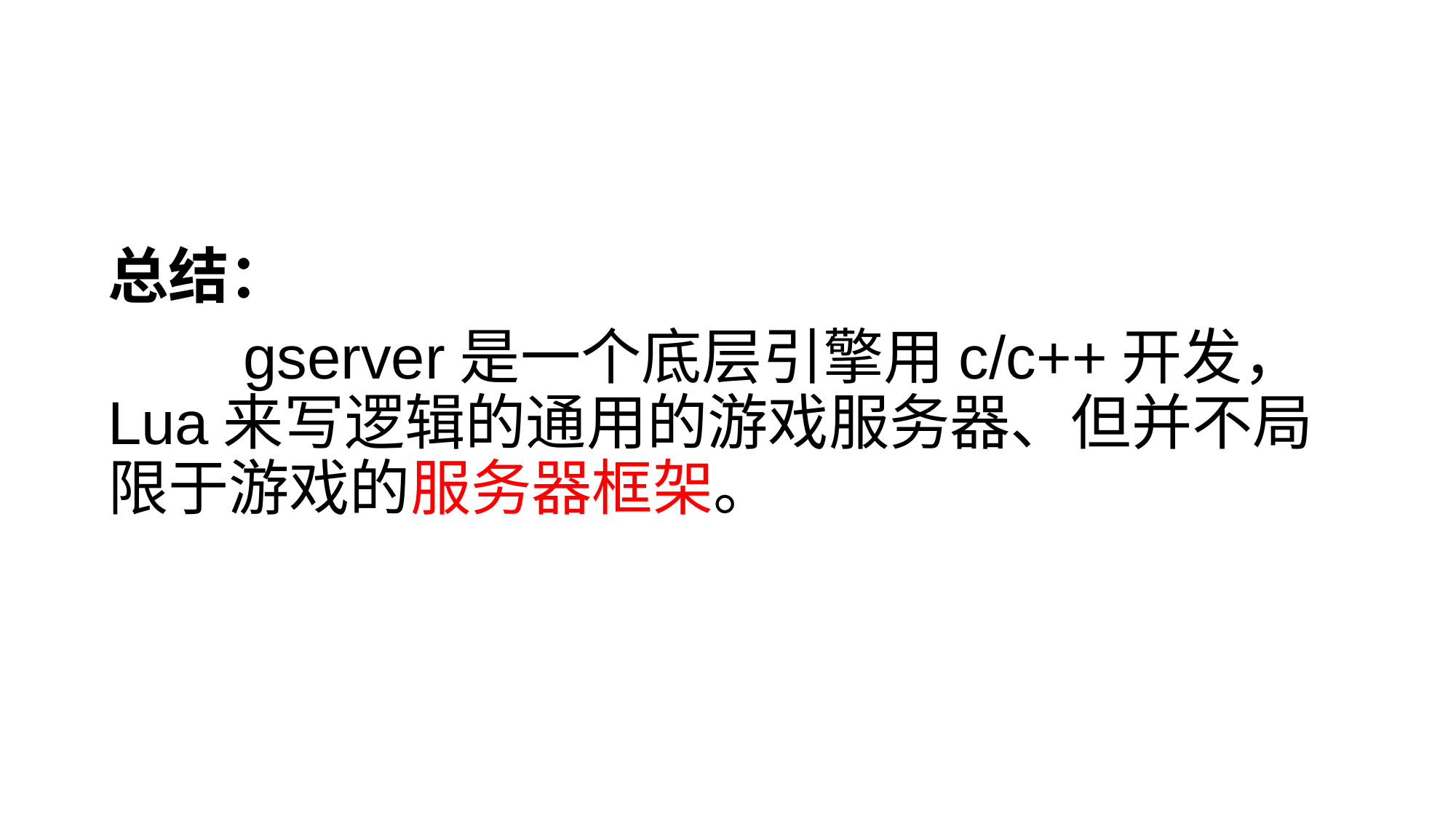

总结：
        gserver是一个底层引擎用c/c++开发，Lua来写逻辑的通用的游戏服务器、但并不局限于游戏的服务器框架。